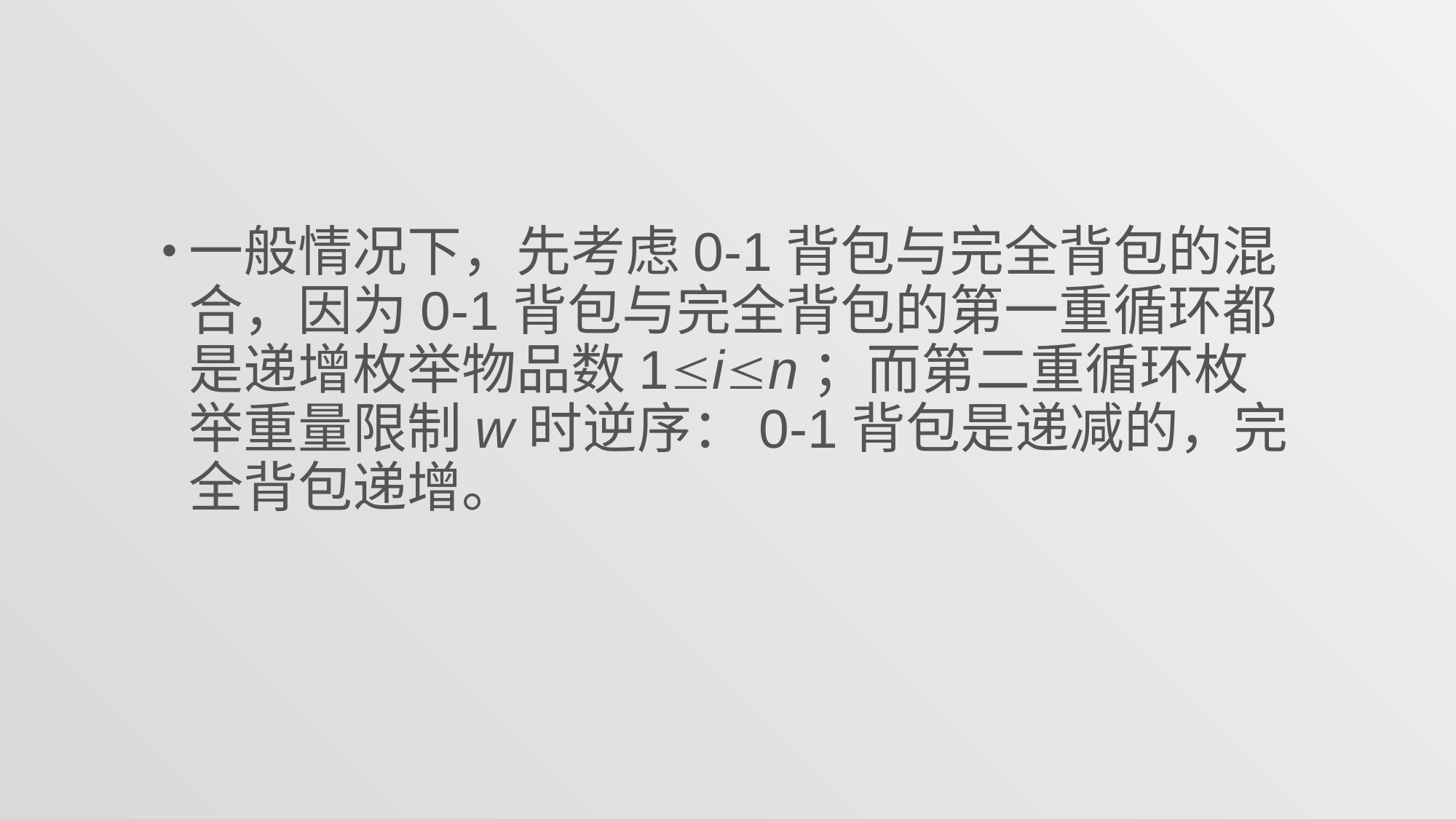

#
一般情况下，先考虑0-1背包与完全背包的混合，因为0-1背包与完全背包的第一重循环都是递增枚举物品数1≤i≤n；而第二重循环枚举重量限制w时逆序：0-1背包是递减的，完全背包递增。